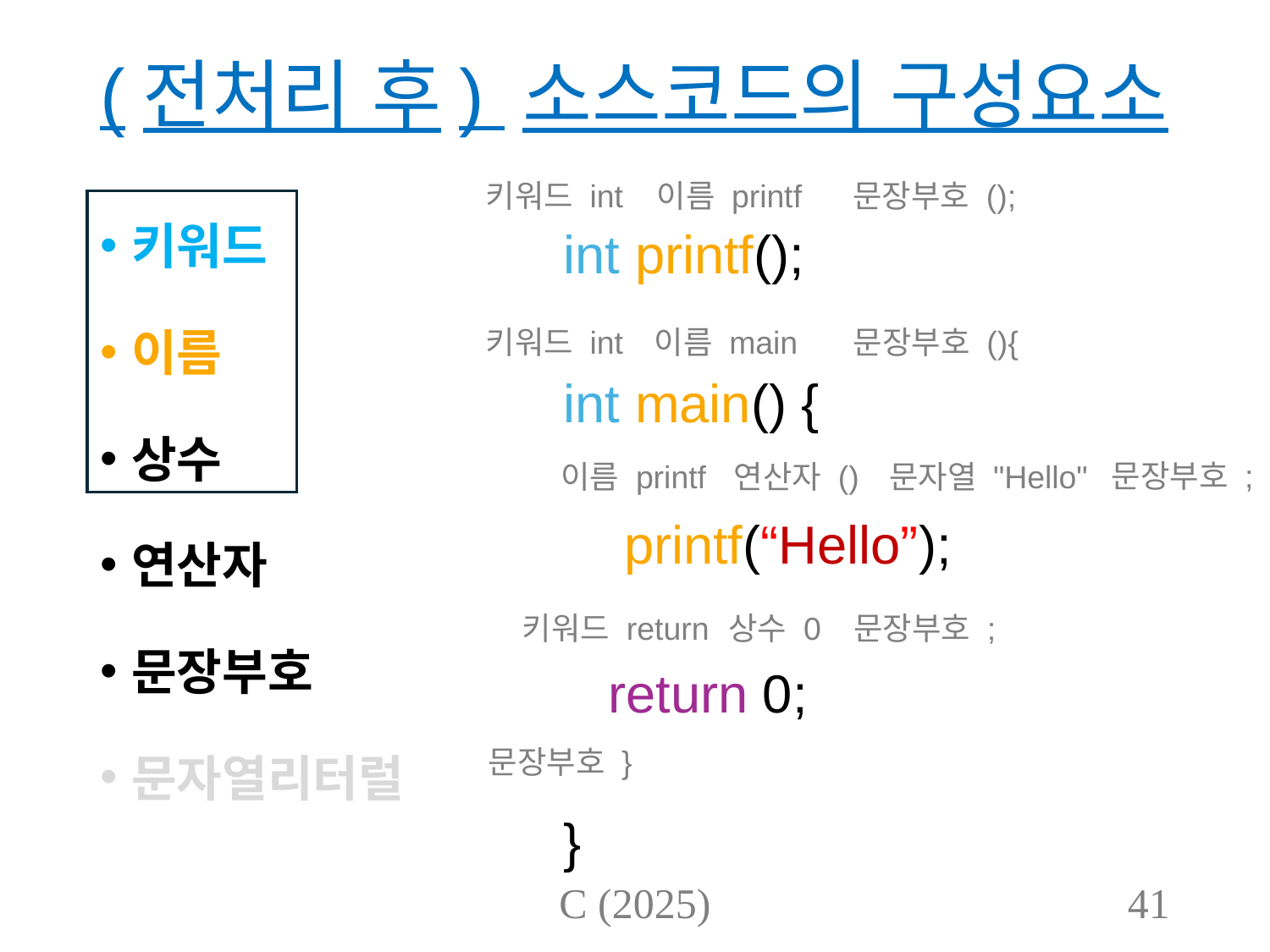

# (전처리 후) 소스코드의 구성요소
키워드 int
이름 printf
문장부호 ();
키워드
이름
상수
연산자
문장부호
문자열리터럴

int printf();

int main() {

printf(“Hello”);

   return 0;

}
키워드 int
이름 main
문장부호 (){
문장부호 ;
이름 printf
연산자 ()
문자열 "Hello"
키워드 return
상수 0
문장부호 ;
문장부호 }
C (2025)
41